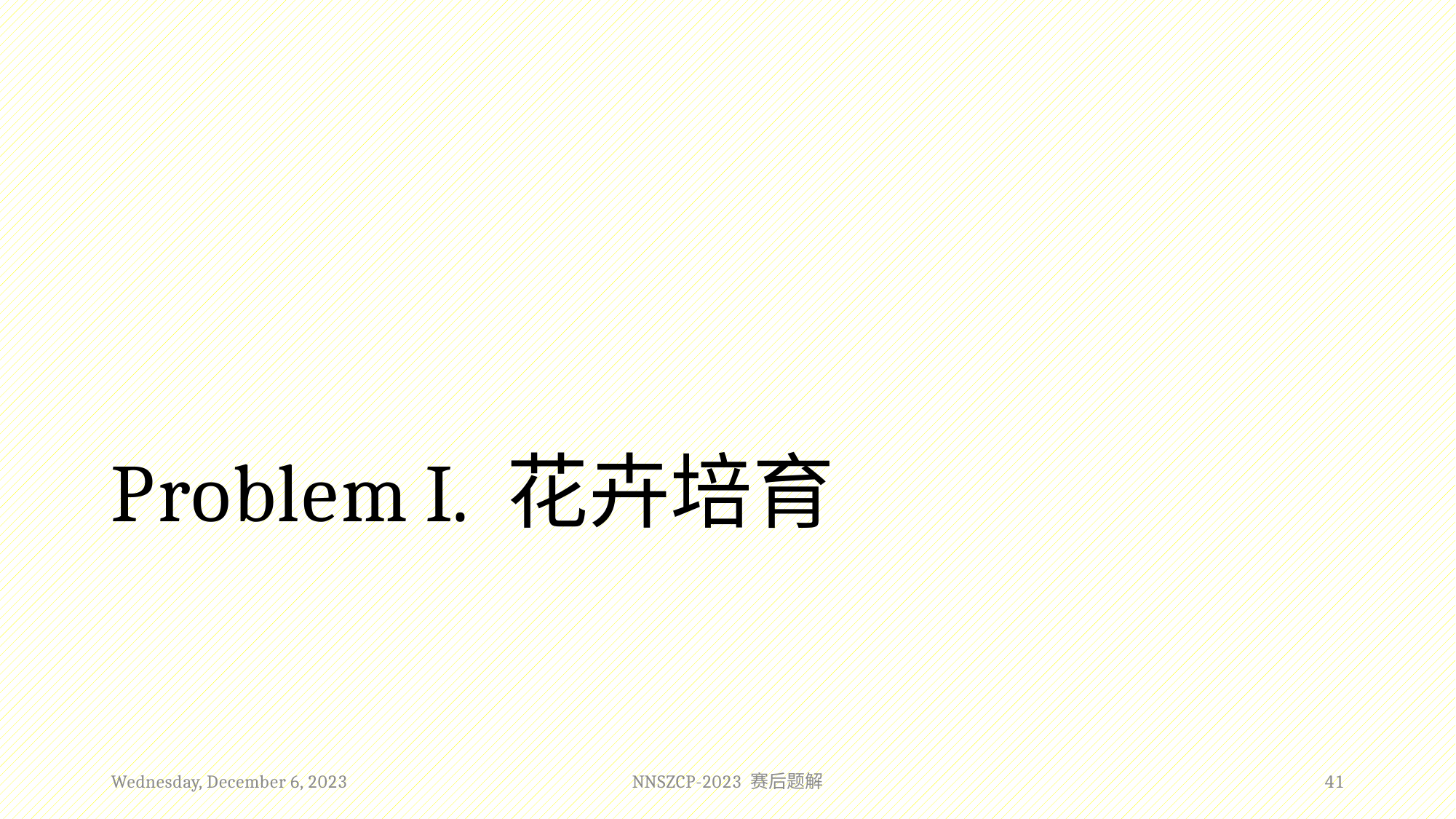

# Problem I. 花卉培育
Wednesday, December 6, 2023
NNSZCP-2023 赛后题解
41